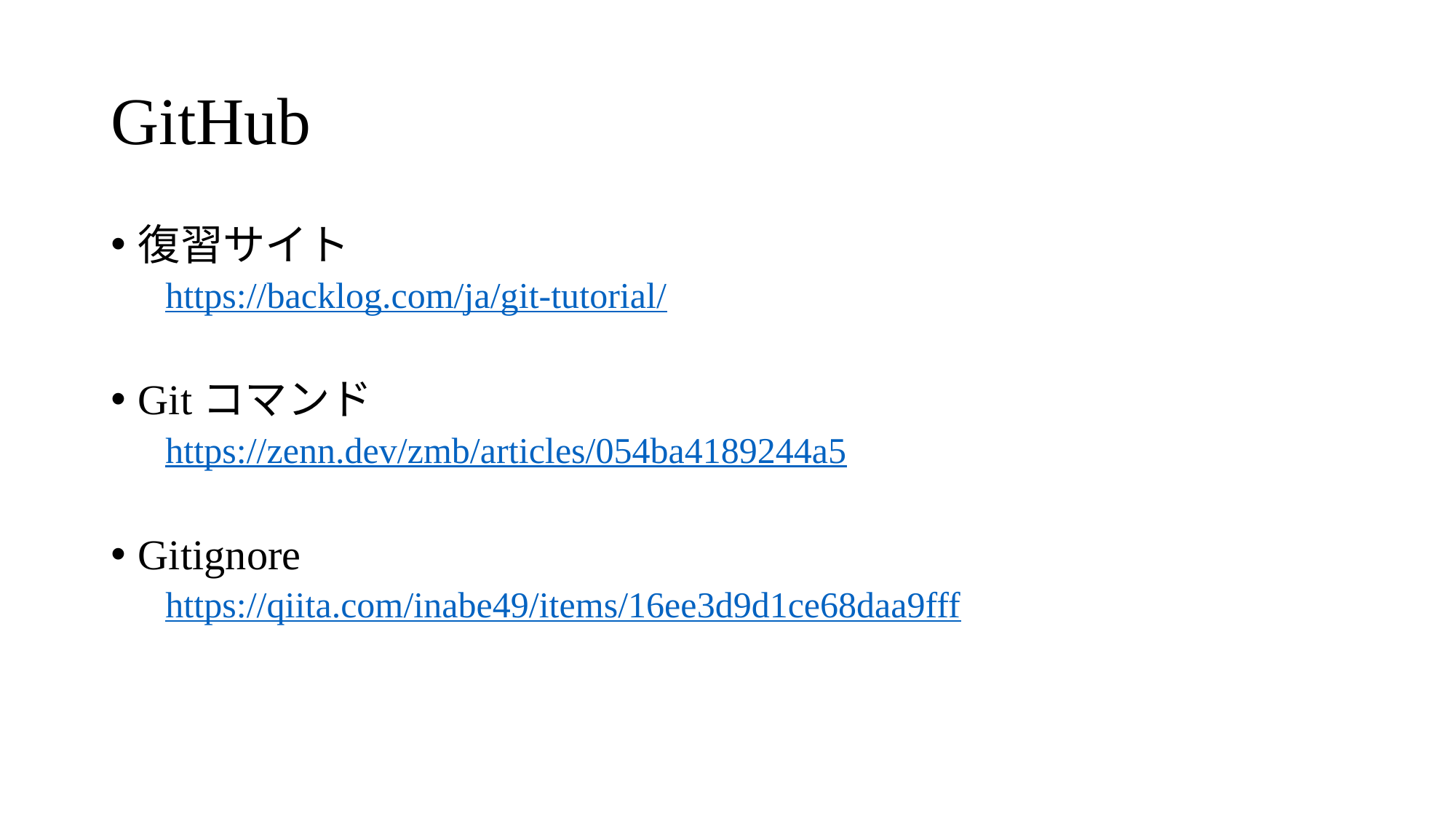

# GitHub
復習サイト
https://backlog.com/ja/git-tutorial/

Gitコマンド
https://zenn.dev/zmb/articles/054ba4189244a5

Gitignore
https://qiita.com/inabe49/items/16ee3d9d1ce68daa9fff